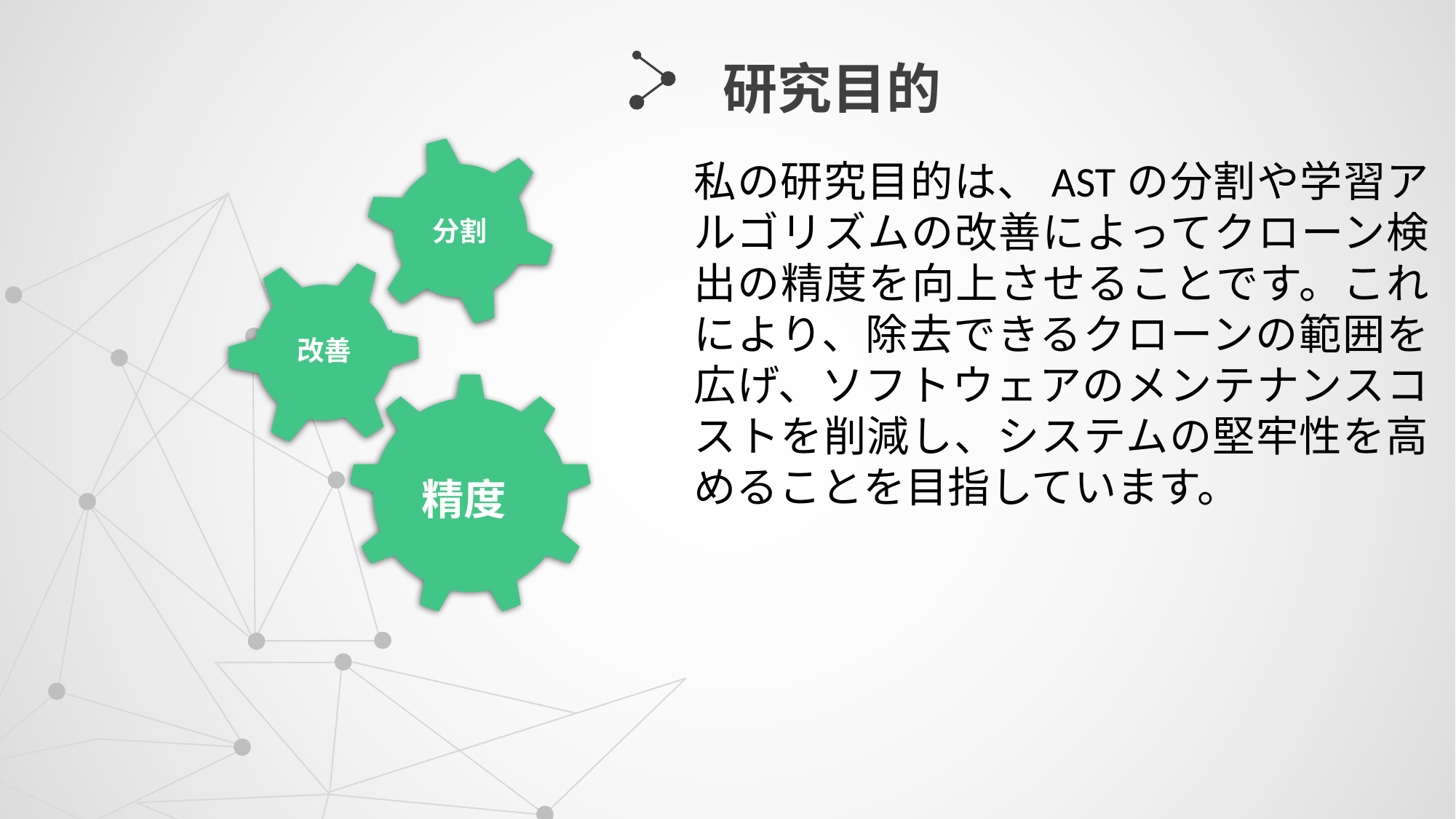

研究目的

私の研究目的は、ASTの分割や学習アルゴリズムの改善によってクローン検出の精度を向上させることです。これにより、除去できるクローンの範囲を広げ、ソフトウェアのメンテナンスコストを削減し、システムの堅牢性を高めることを目指しています。
分割

改善

精度